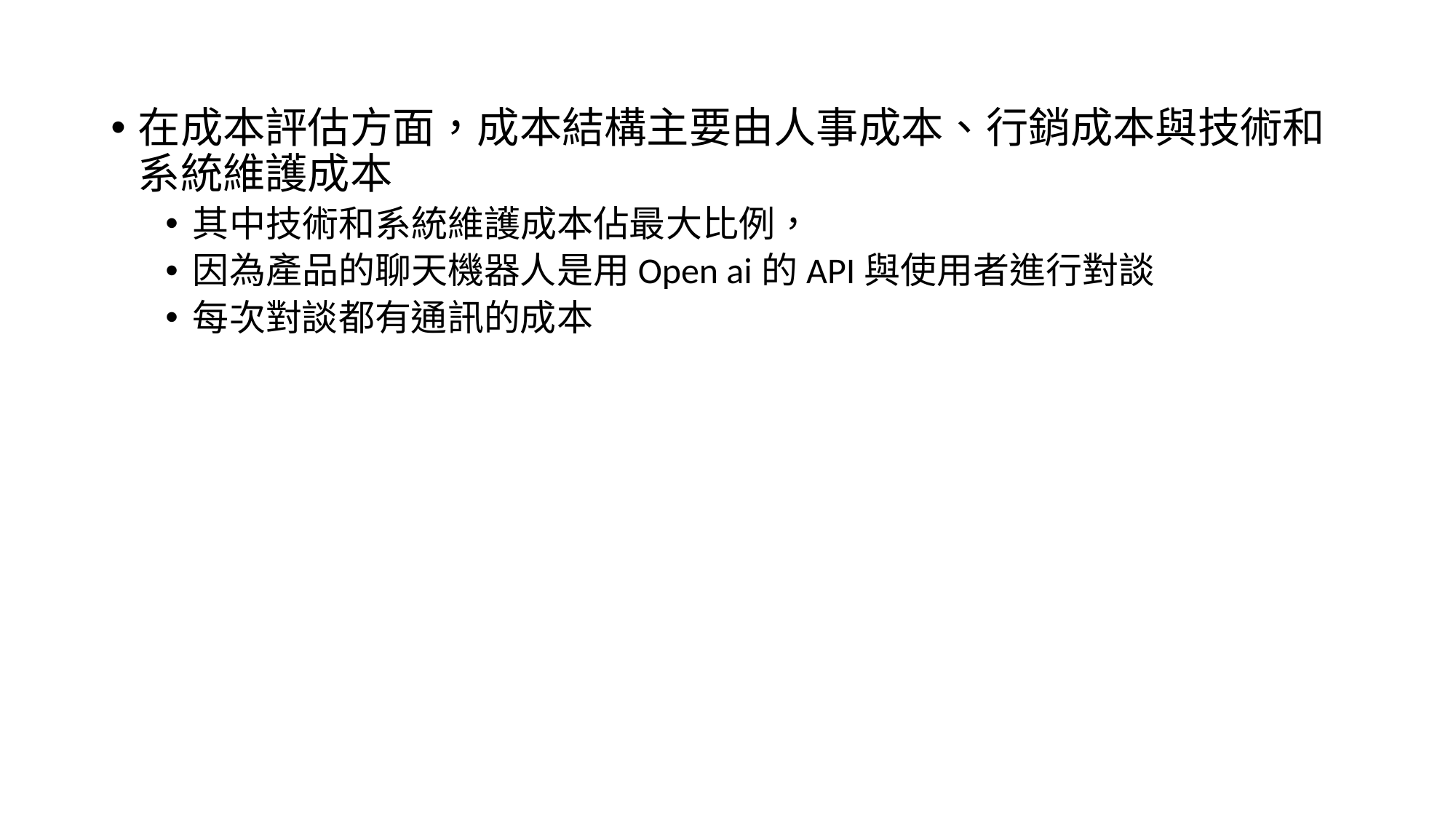

在成本評估方面，成本結構主要由人事成本、行銷成本與技術和系統維護成本
其中技術和系統維護成本佔最大比例，
因為產品的聊天機器人是用Open ai的API與使用者進行對談
每次對談都有通訊的成本